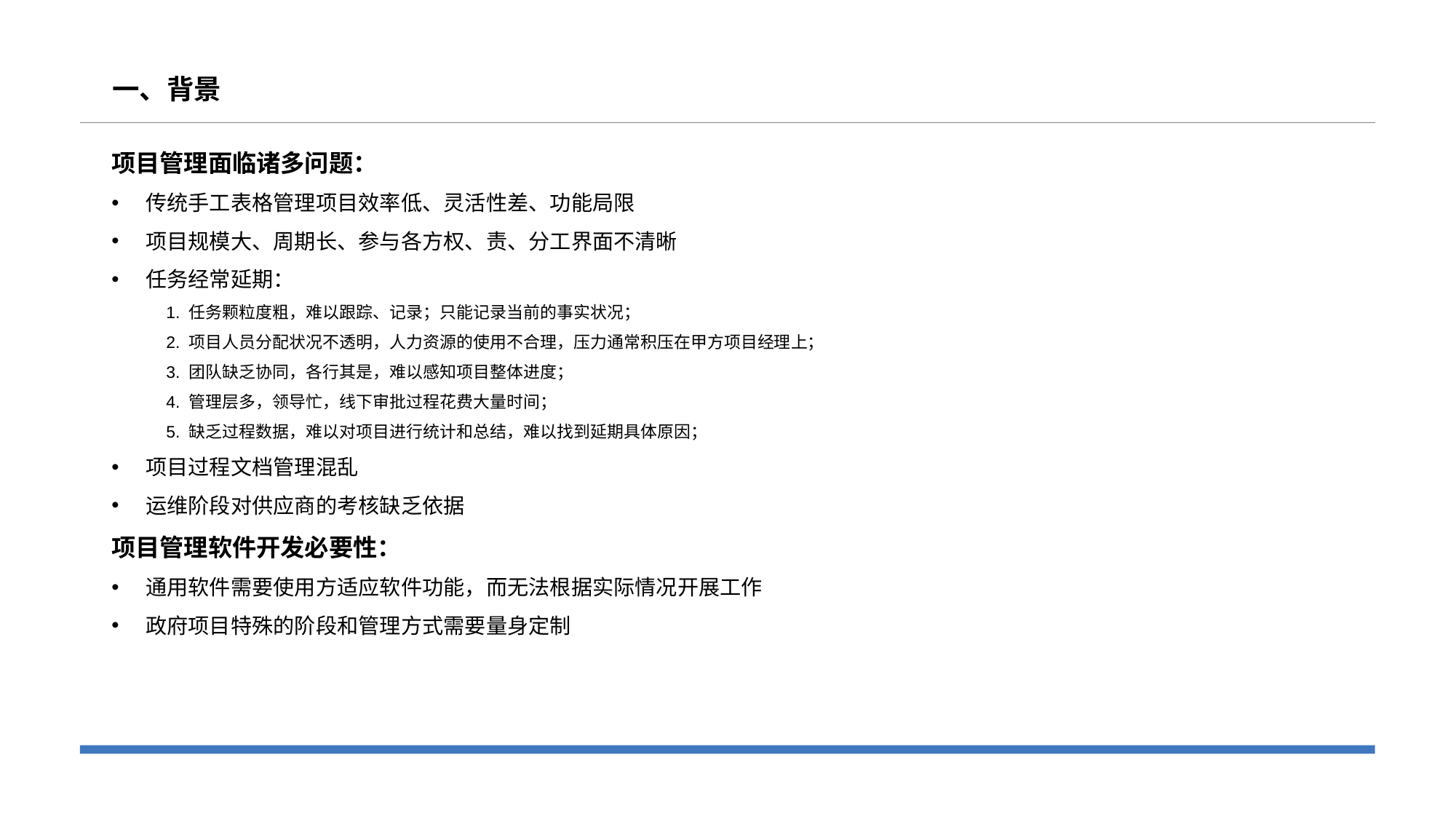

一、背景
项目管理面临诸多问题：
传统手工表格管理项目效率低、灵活性差、功能局限
项目规模大、周期长、参与各方权、责、分工界面不清晰
任务经常延期：
1. 任务颗粒度粗，难以跟踪、记录；只能记录当前的事实状况；
2. 项目人员分配状况不透明，人力资源的使用不合理，压力通常积压在甲方项目经理上；
3. 团队缺乏协同，各行其是，难以感知项目整体进度；
4. 管理层多，领导忙，线下审批过程花费大量时间；
5. 缺乏过程数据，难以对项目进行统计和总结，难以找到延期具体原因；
项目过程文档管理混乱
运维阶段对供应商的考核缺乏依据
项目管理软件开发必要性：
通用软件需要使用方适应软件功能，而无法根据实际情况开展工作
政府项目特殊的阶段和管理方式需要量身定制